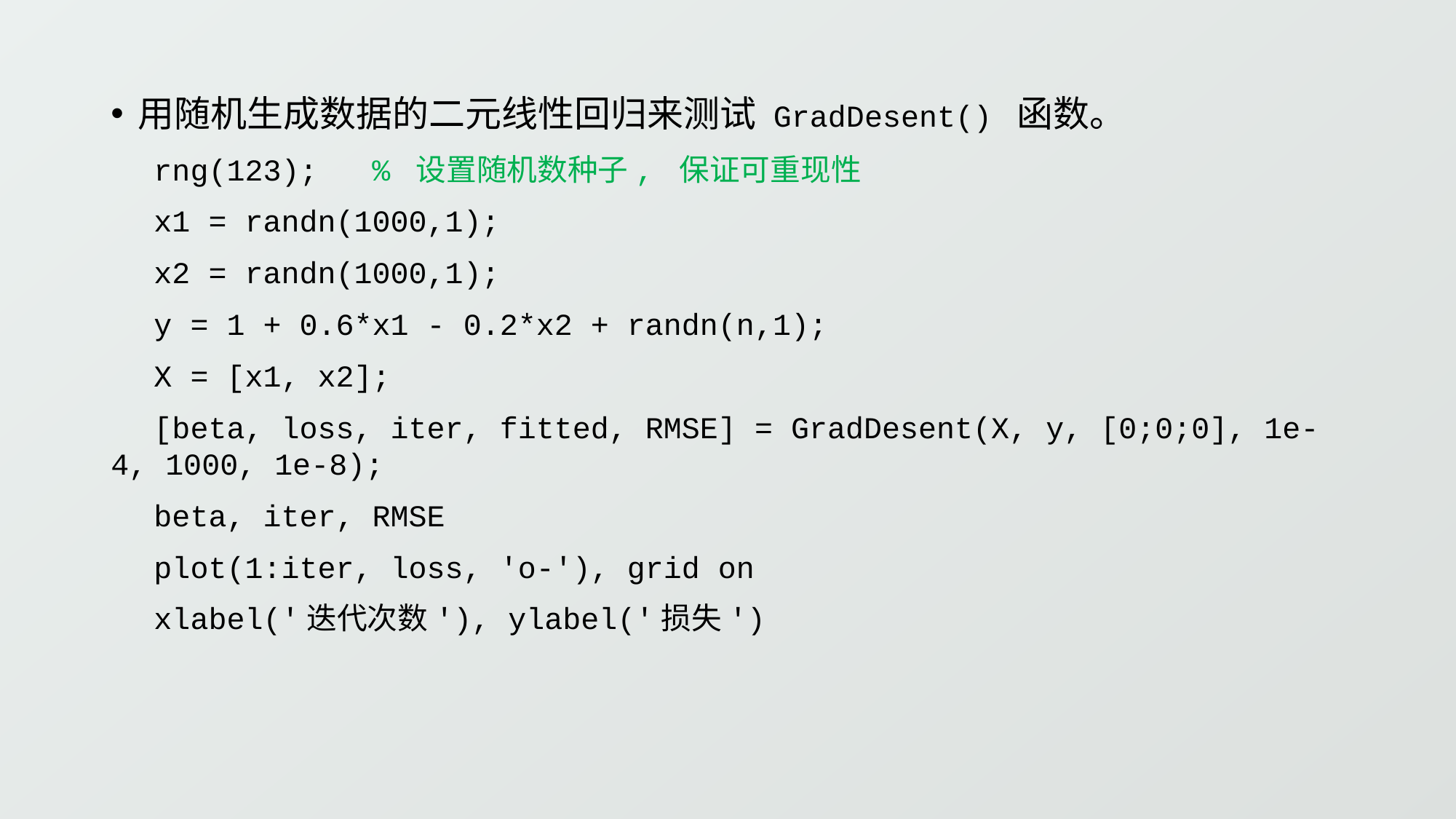

用随机生成数据的二元线性回归来测试 GradDesent() 函数。
rng(123);   % 设置随机数种子, 保证可重现性
x1 = randn(1000,1);
x2 = randn(1000,1);
y = 1 + 0.6*x1 - 0.2*x2 + randn(n,1);
X = [x1, x2];
[beta, loss, iter, fitted, RMSE] = GradDesent(X, y, [0;0;0], 1e-4, 1000, 1e-8);
beta, iter, RMSE
plot(1:iter, loss, 'o-'), grid on
xlabel('迭代次数'), ylabel('损失')